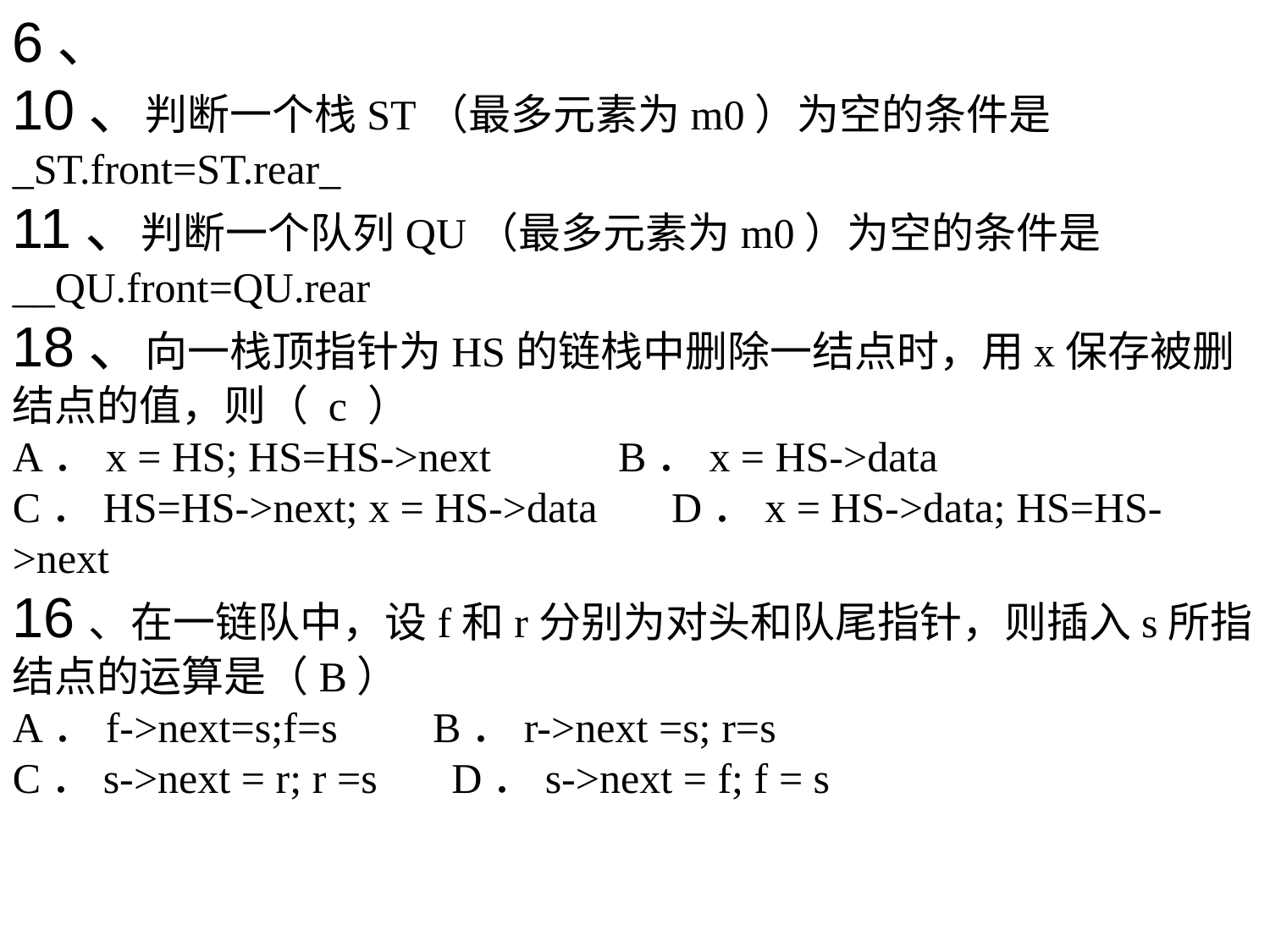

6、
10、判断一个栈ST（最多元素为m0）为空的条件是_ST.front=ST.rear_
11、判断一个队列QU（最多元素为m0）为空的条件是__QU.front=QU.rear
18、向一栈顶指针为HS的链栈中删除一结点时，用x保存被删结点的值，则（ c ）
A．x = HS; HS=HS->next            B．x = HS->data
C．HS=HS->next; x = HS->data       D．x = HS->data; HS=HS->next
16、在一链队中，设f和r分别为对头和队尾指针，则插入s所指结点的运算是（B）
A．f->next=s;f=s         B．r->next =s; r=s
C．s->next = r; r =s       D．s->next = f; f = s